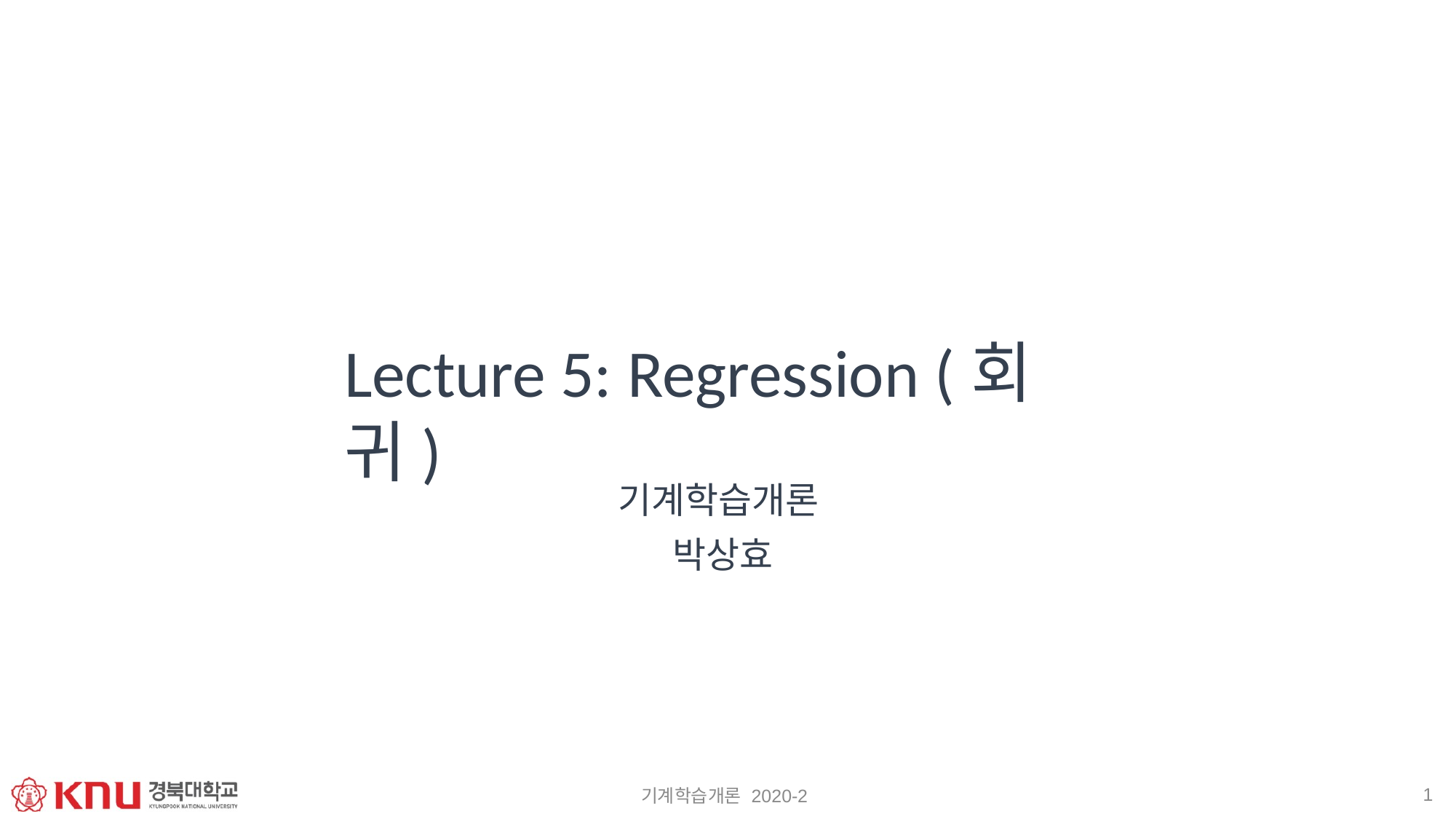

Lecture 5: Regression (회귀)
기계학습개론  박상효
1
기계학습개론 2020-2